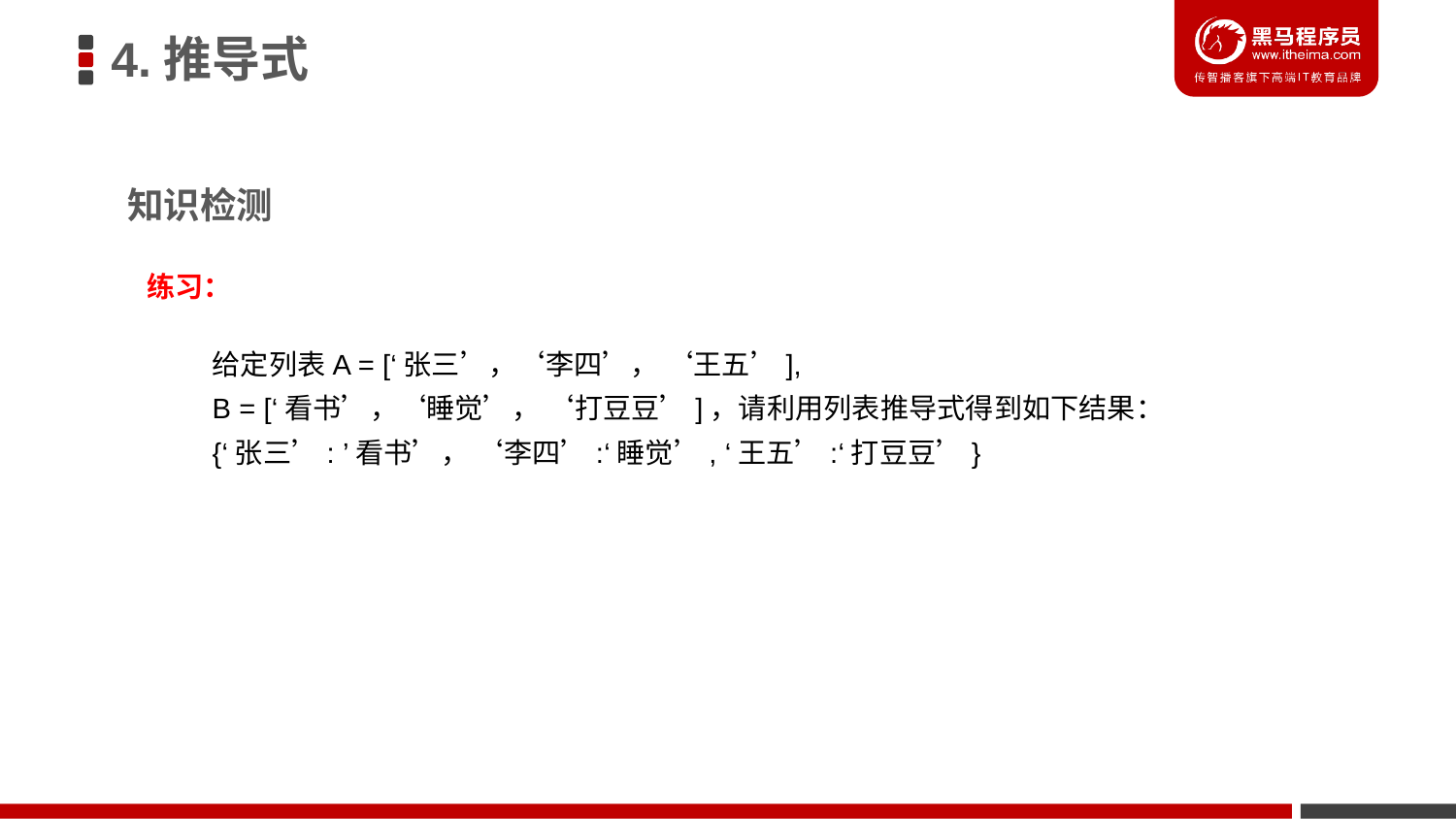

4.推导式
知识检测
练习：
给定列表A = [‘张三’，‘李四’， ‘王五’],
B = [‘看书’，‘睡觉’， ‘打豆豆’]，请利用列表推导式得到如下结果：
{‘张三’: ’看书’， ‘李四’:‘睡觉’, ‘王五’:‘打豆豆’}